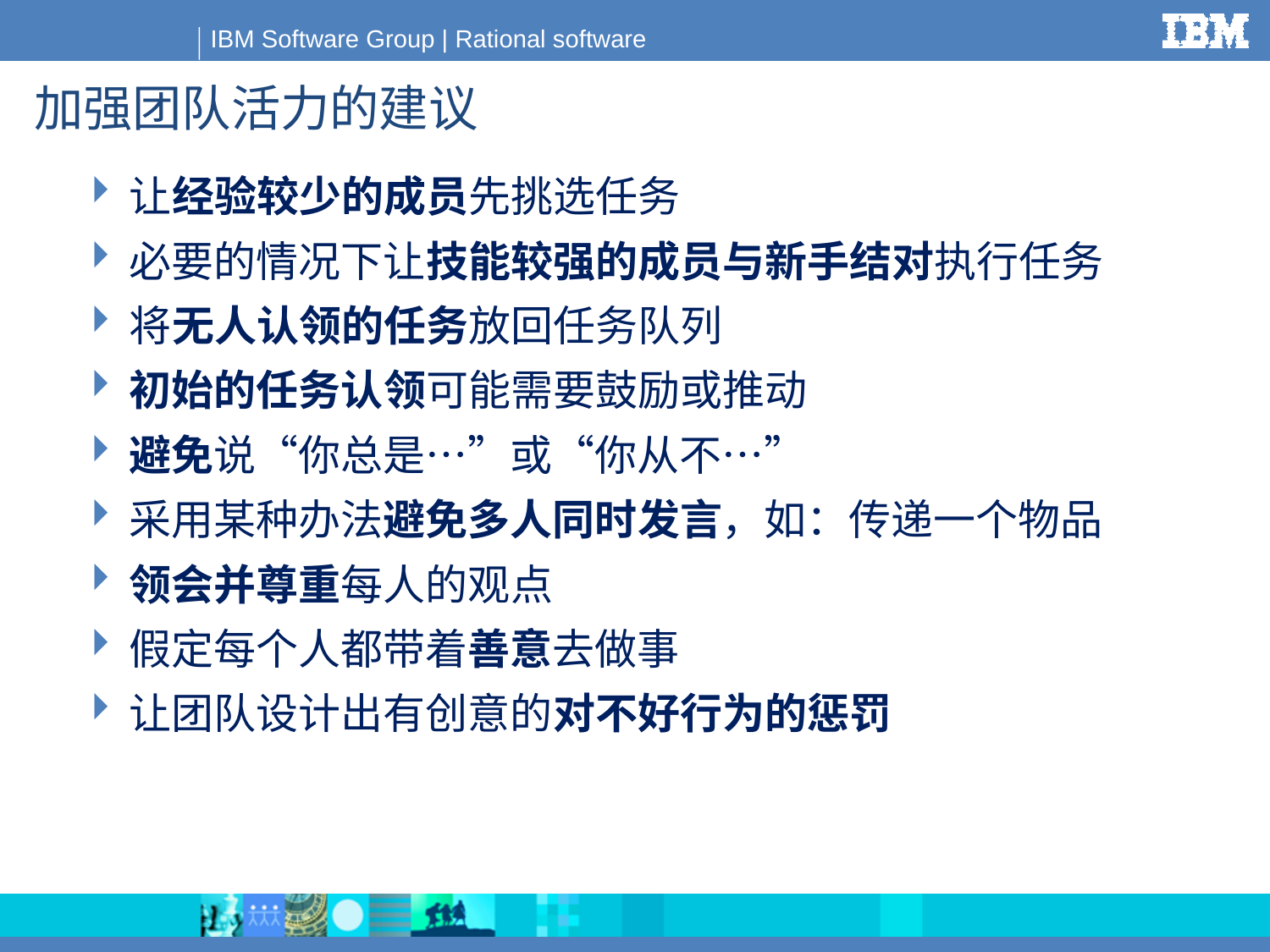

# 加强团队活力的建议
让经验较少的成员先挑选任务
必要的情况下让技能较强的成员与新手结对执行任务
将无人认领的任务放回任务队列
初始的任务认领可能需要鼓励或推动
避免说“你总是…”或“你从不…”
采用某种办法避免多人同时发言，如：传递一个物品
领会并尊重每人的观点
假定每个人都带着善意去做事
让团队设计出有创意的对不好行为的惩罚